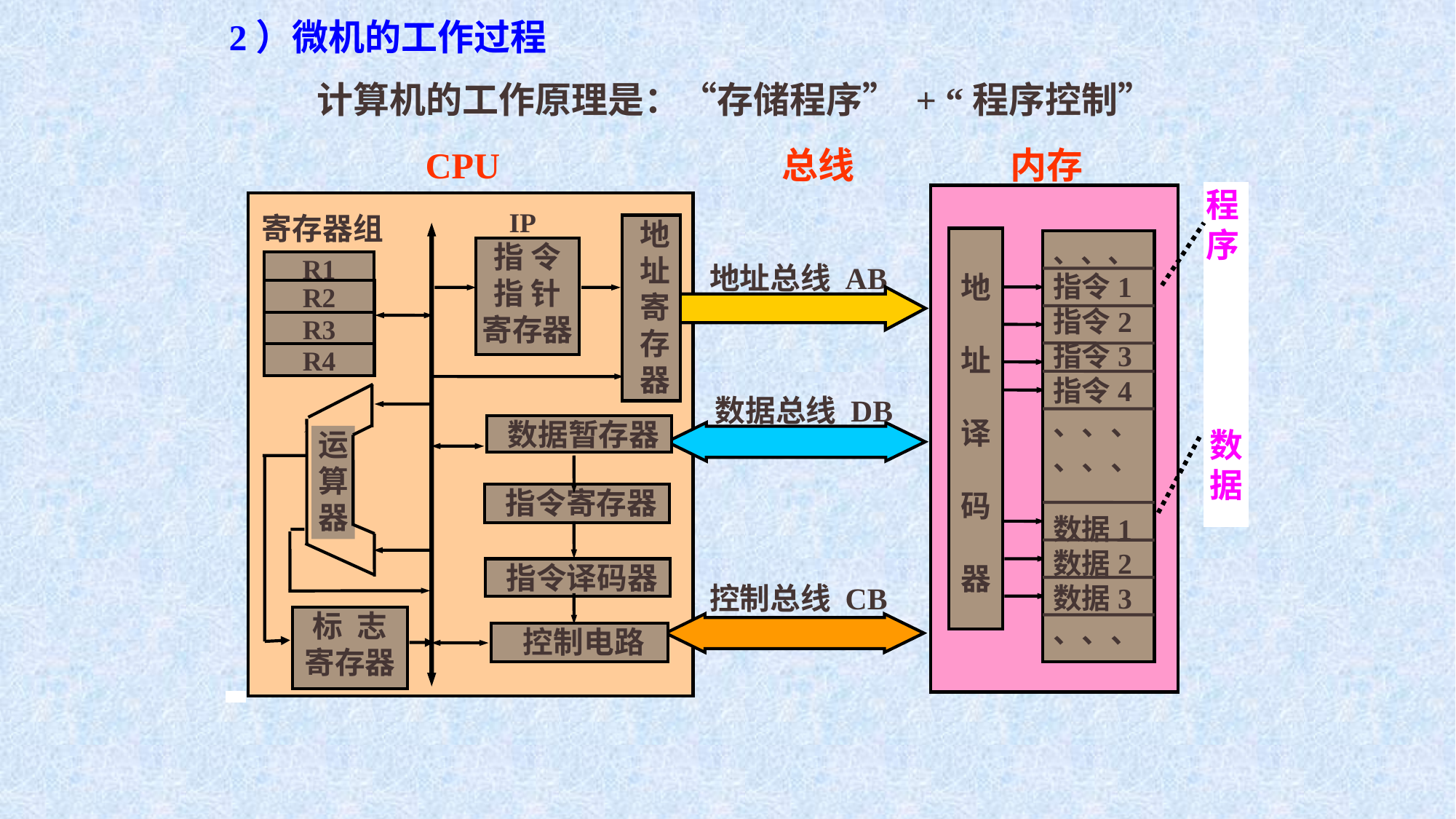

2）微机的工作过程
   计算机的工作原理是：“存储程序” + “程序控制”
CPU                              总线                   内存
程序

数据

IP
寄存器组
地
址
寄存
器

地

址

译

码

器
、、、
指令1
指令2
指令3
指令4
、、、
、、、

数据1
数据2
数据3
、、、

指 令
指 针
寄存器
R1
地址总线 AB

R2

R3

R4

数据总线 DB

数据暂存器

运
算
器

指令寄存器

指令译码器

控制总线 CB

标  志
寄存器

控制电路